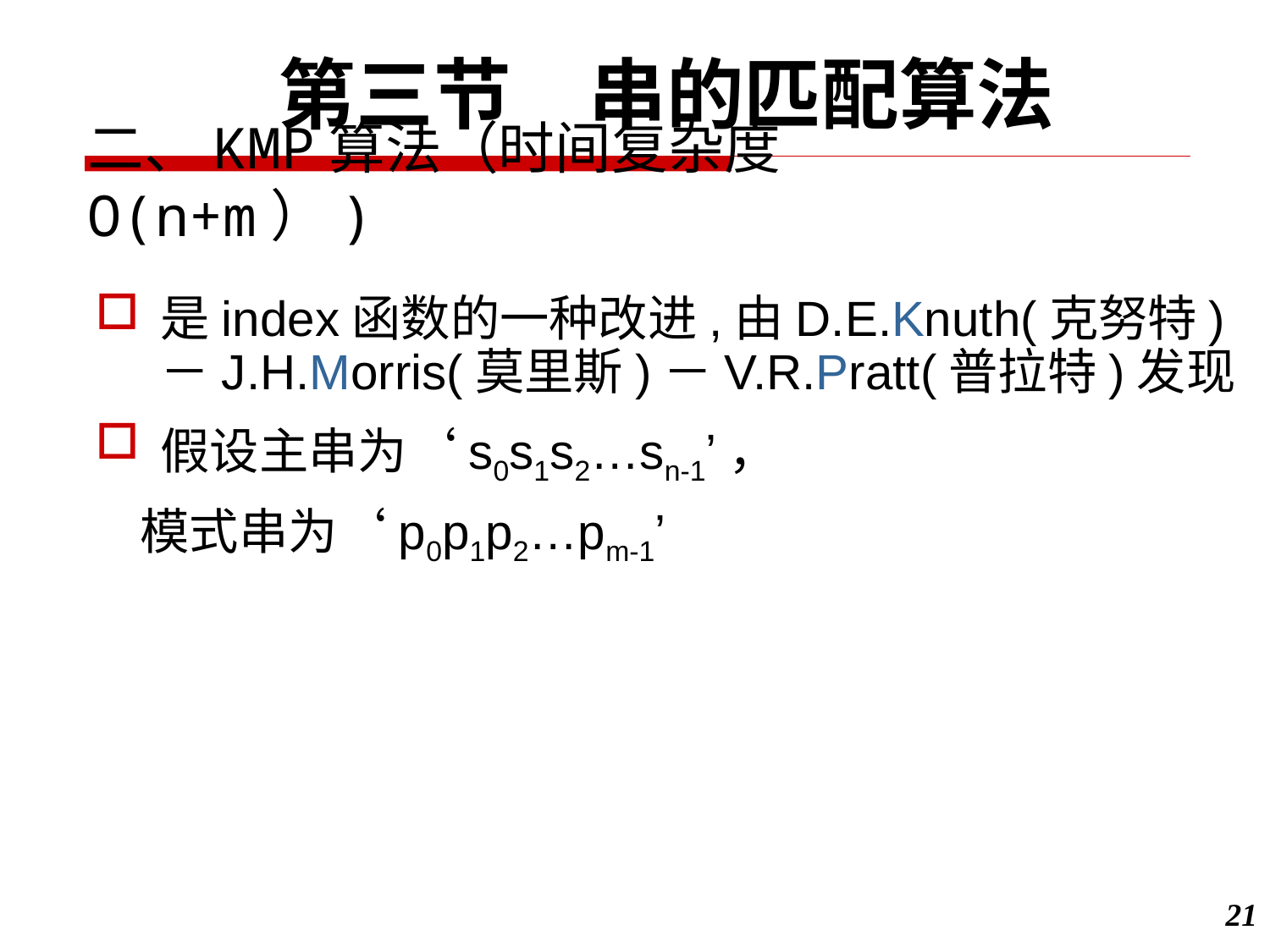

第三节　串的匹配算法
二、KMP算法（时间复杂度O(n+m）)
是index函数的一种改进,由D.E.Knuth(克努特)－J.H.Morris(莫里斯)－V.R.Pratt(普拉特)发现
假设主串为‘s0s1s2…sn-1’，
   模式串为‘p0p1p2…pm-1’
21